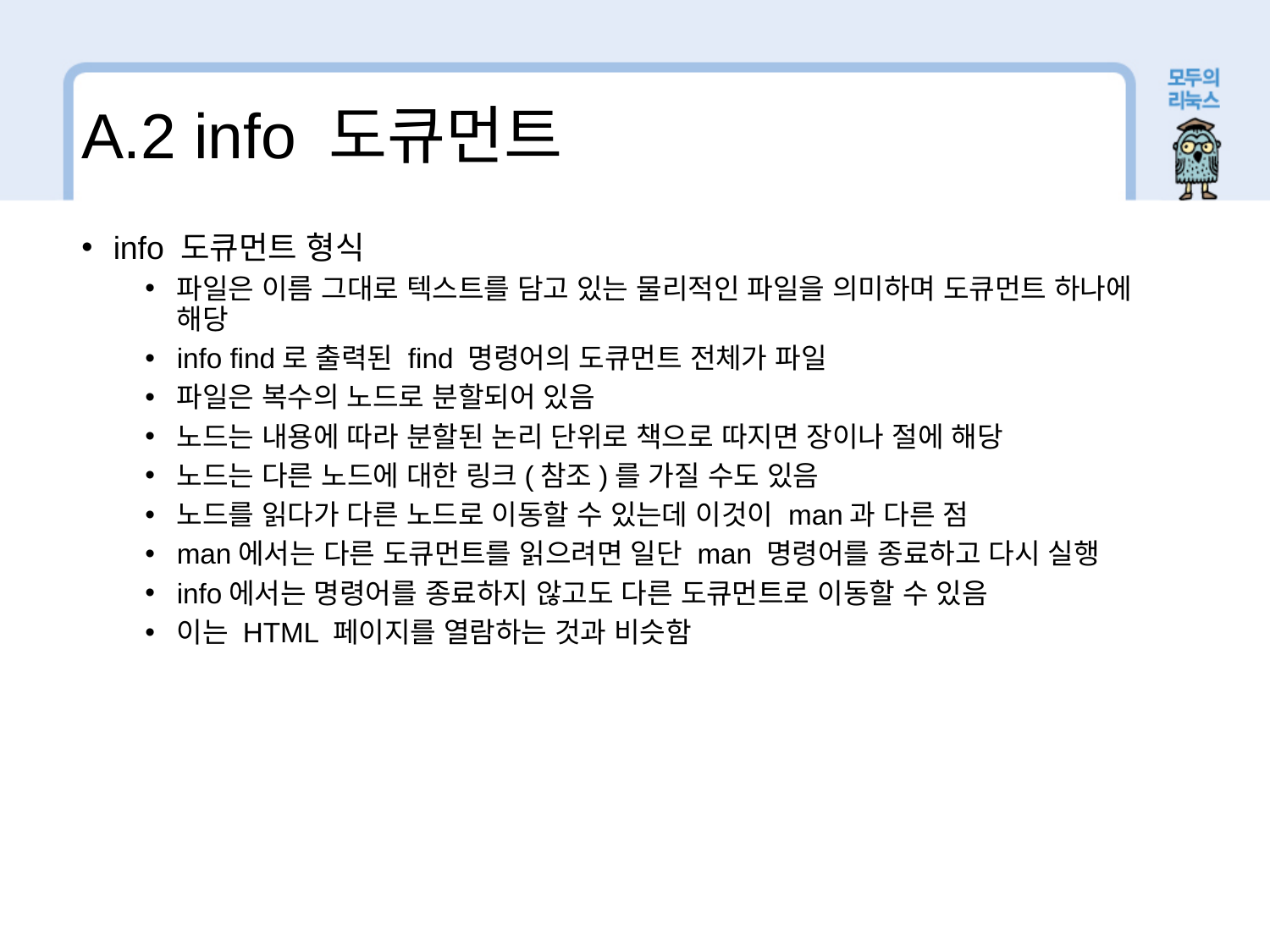

A.2 info 도큐먼트
info 도큐먼트 형식
파일은 이름 그대로 텍스트를 담고 있는 물리적인 파일을 의미하며 도큐먼트 하나에 해당
info find로 출력된 find 명령어의 도큐먼트 전체가 파일
파일은 복수의 노드로 분할되어 있음
노드는 내용에 따라 분할된 논리 단위로 책으로 따지면 장이나 절에 해당
노드는 다른 노드에 대한 링크(참조)를 가질 수도 있음
노드를 읽다가 다른 노드로 이동할 수 있는데 이것이 man과 다른 점
man에서는 다른 도큐먼트를 읽으려면 일단 man 명령어를 종료하고 다시 실행
info에서는 명령어를 종료하지 않고도 다른 도큐먼트로 이동할 수 있음
이는 HTML 페이지를 열람하는 것과 비슷함